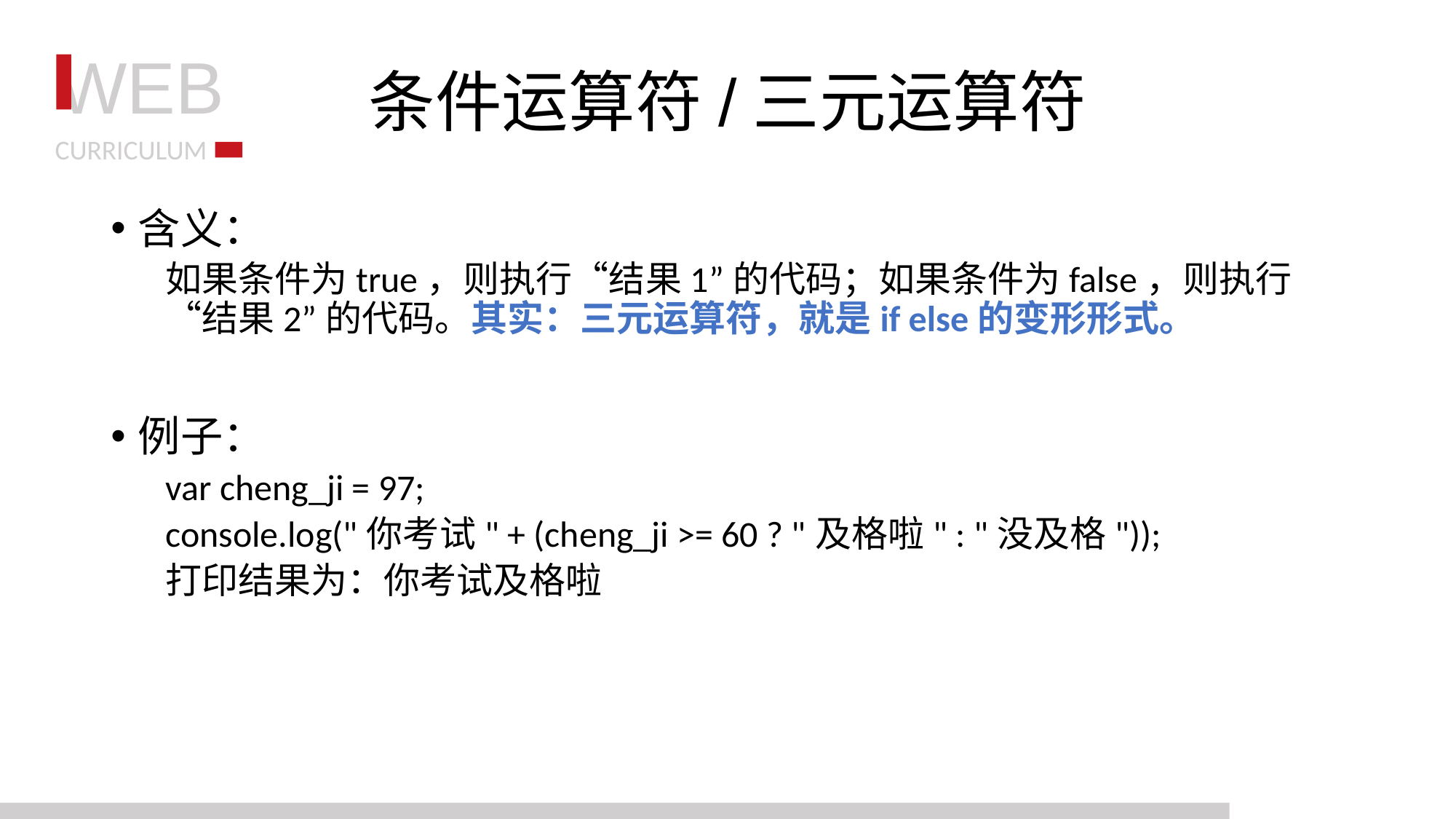

# 条件运算符/三元运算符
含义：
如果条件为true，则执行“结果1”的代码；如果条件为false，则执行“结果2”的代码。其实：三元运算符，就是if else的变形形式。

例子：
var cheng_ji = 97;
console.log("你考试" + (cheng_ji >= 60 ? "及格啦" : "没及格"));
打印结果为：你考试及格啦